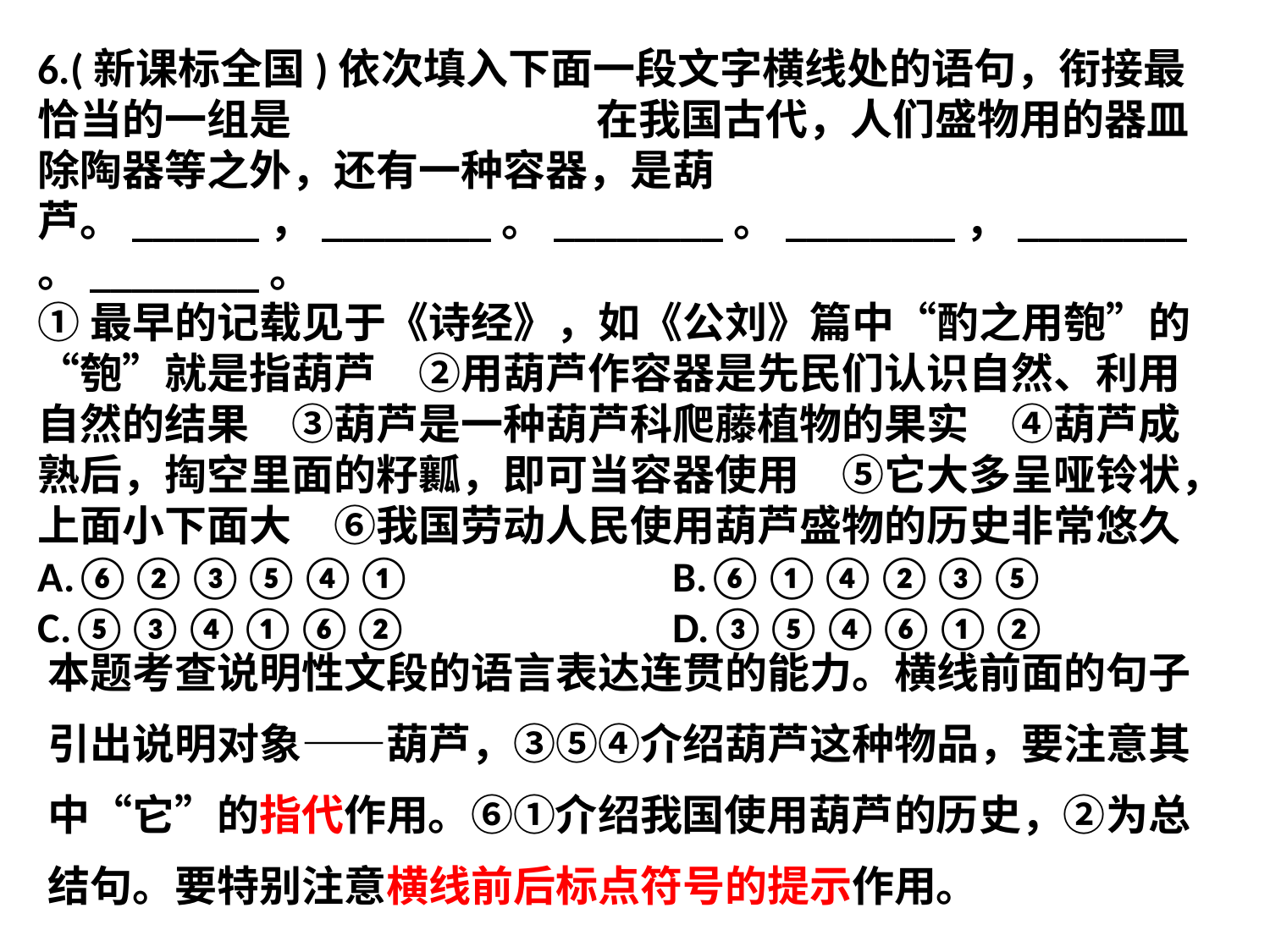

6.(新课标全国)依次填入下面一段文字横线处的语句，衔接最恰当的一组是                                在我国古代，人们盛物用的器皿除陶器等之外，还有一种容器，是葫芦。______，________。________。________，________。________。
①最早的记载见于《诗经》，如《公刘》篇中“酌之用匏”的“匏”就是指葫芦　②用葫芦作容器是先民们认识自然、利用自然的结果　③葫芦是一种葫芦科爬藤植物的果实　④葫芦成熟后，掏空里面的籽瓤，即可当容器使用　⑤它大多呈哑铃状，上面小下面大　⑥我国劳动人民使用葫芦盛物的历史非常悠久
A.⑥②③⑤④①			B.⑥①④②③⑤
C.⑤③④①⑥②			D.③⑤④⑥①②
本题考查说明性文段的语言表达连贯的能力。横线前面的句子引出说明对象——葫芦，③⑤④介绍葫芦这种物品，要注意其中“它”的指代作用。⑥①介绍我国使用葫芦的历史，②为总结句。要特别注意横线前后标点符号的提示作用。